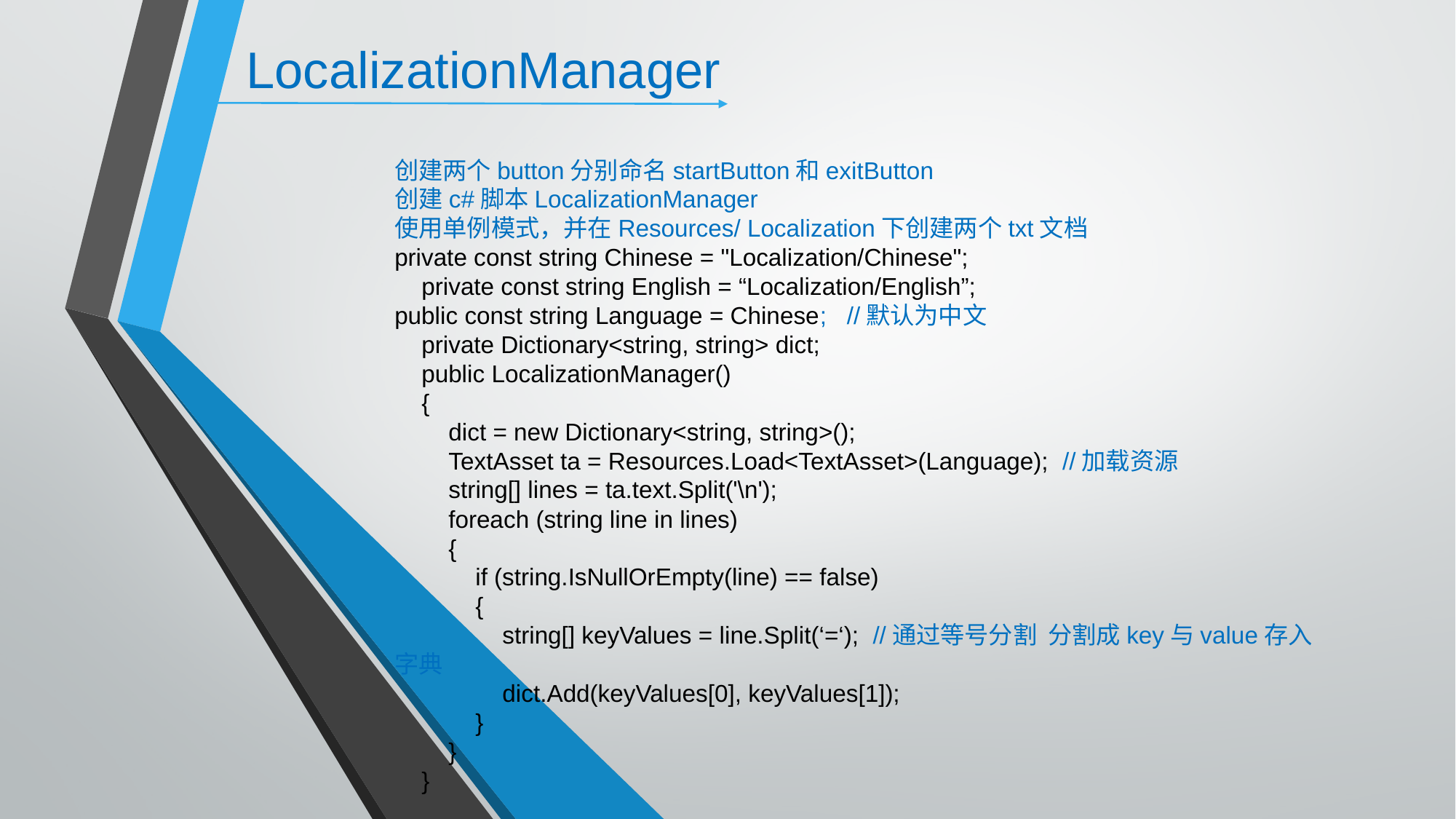

# LocalizationManager
创建两个button分别命名startButton和exitButton
创建c#脚本LocalizationManager
使用单例模式，并在Resources/ Localization下创建两个txt文档
private const string Chinese = "Localization/Chinese";
    private const string English = “Localization/English”;
public const string Language = Chinese;   //默认为中文
    private Dictionary<string, string> dict;
    public LocalizationManager()
    {
        dict = new Dictionary<string, string>();
        TextAsset ta = Resources.Load<TextAsset>(Language);  //加载资源
        string[] lines = ta.text.Split('\n');
        foreach (string line in lines)
        {
            if (string.IsNullOrEmpty(line) == false)
            {
                string[] keyValues = line.Split(‘=‘);  //通过等号分割  分割成key与value存入字典
                dict.Add(keyValues[0], keyValues[1]);
            }
        }
    }